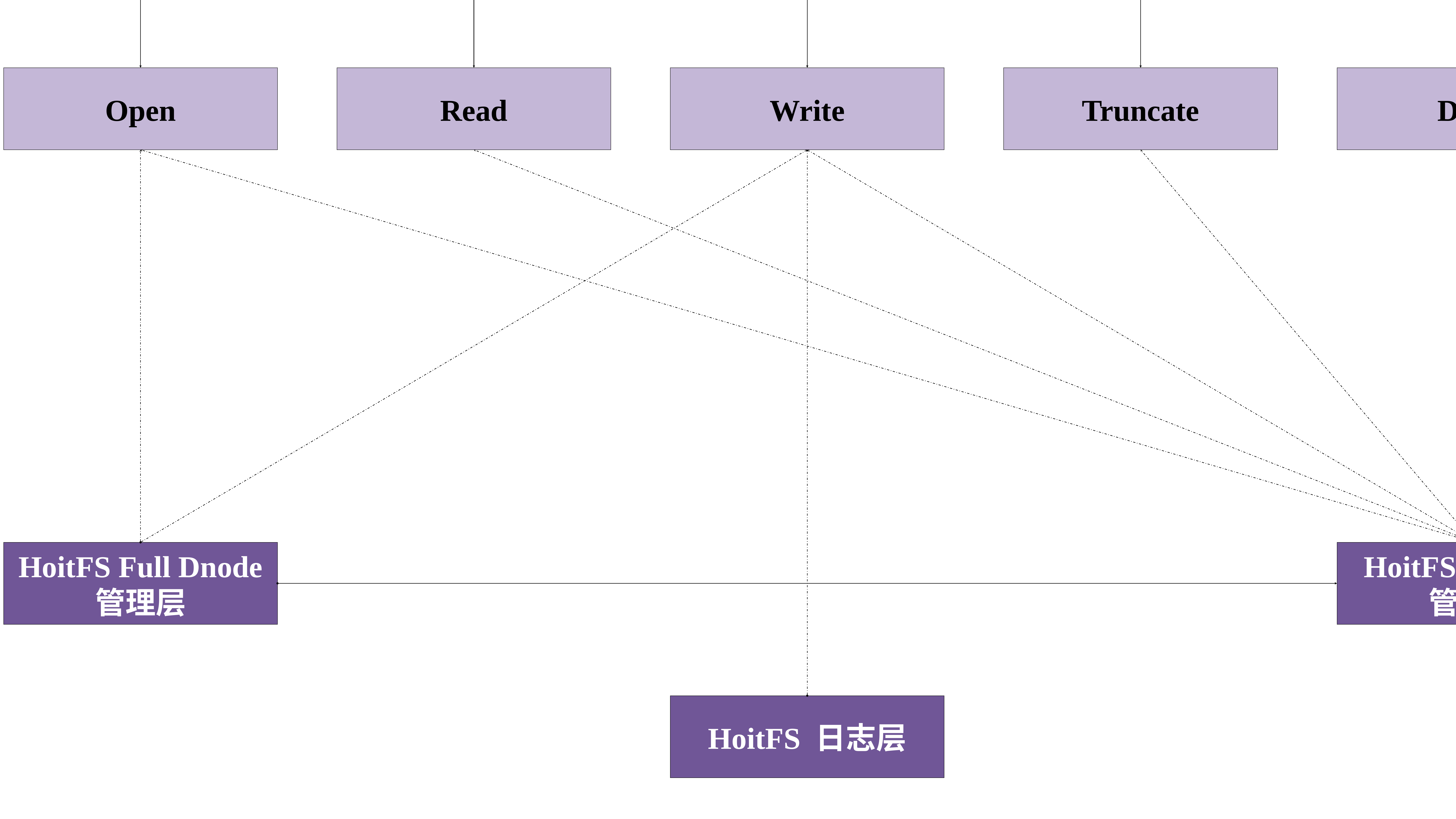

HoitFS逻辑层
Mount
Write
Open
Read
Truncate
 Delete
HoitFS Full Dnode
管理层
HoitFS FragTree
管理层
HoitFS 日志层